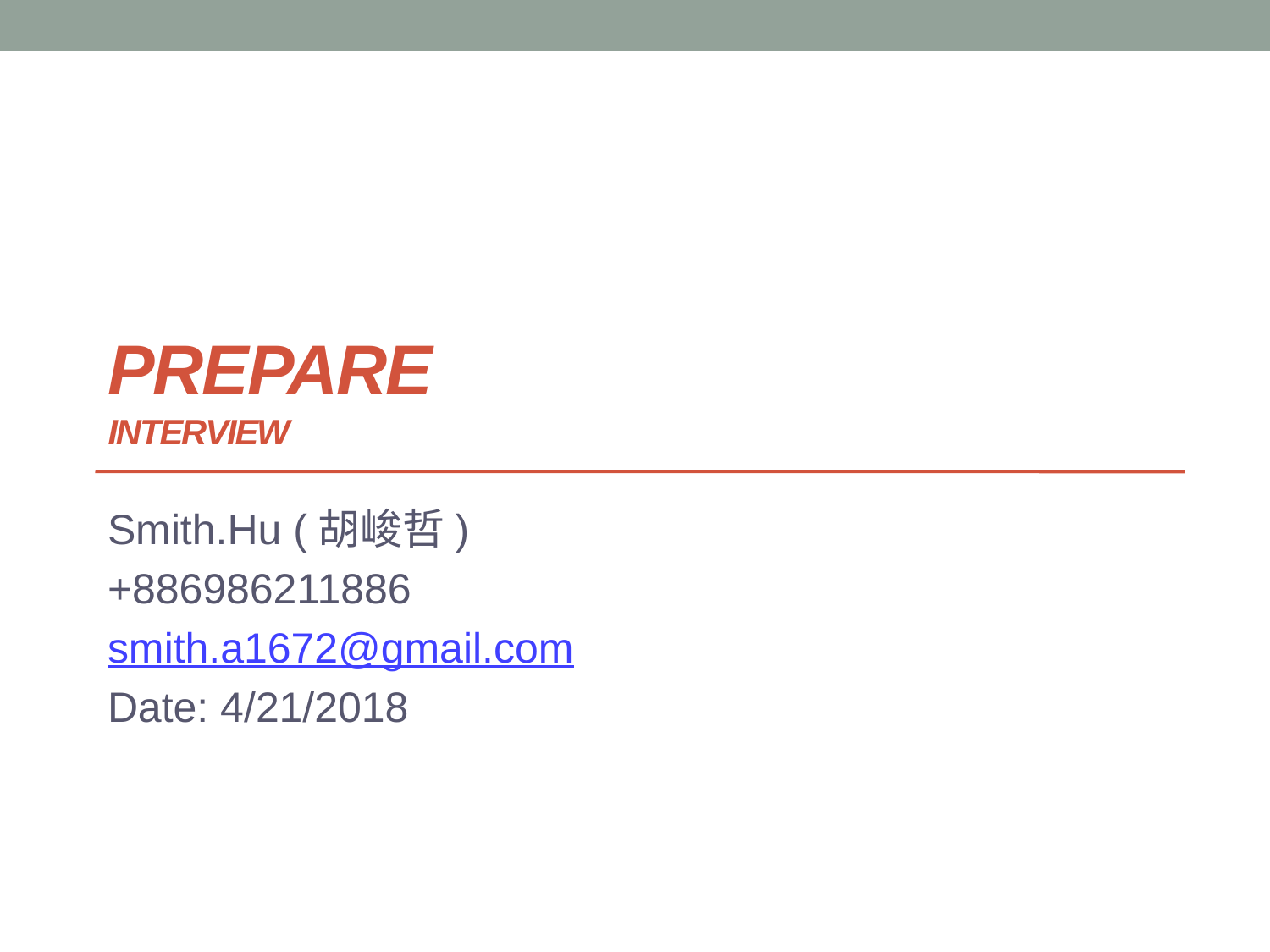

# Prepare interview
Smith.Hu (胡峻哲)
+886986211886
smith.a1672@gmail.com
Date: 4/21/2018